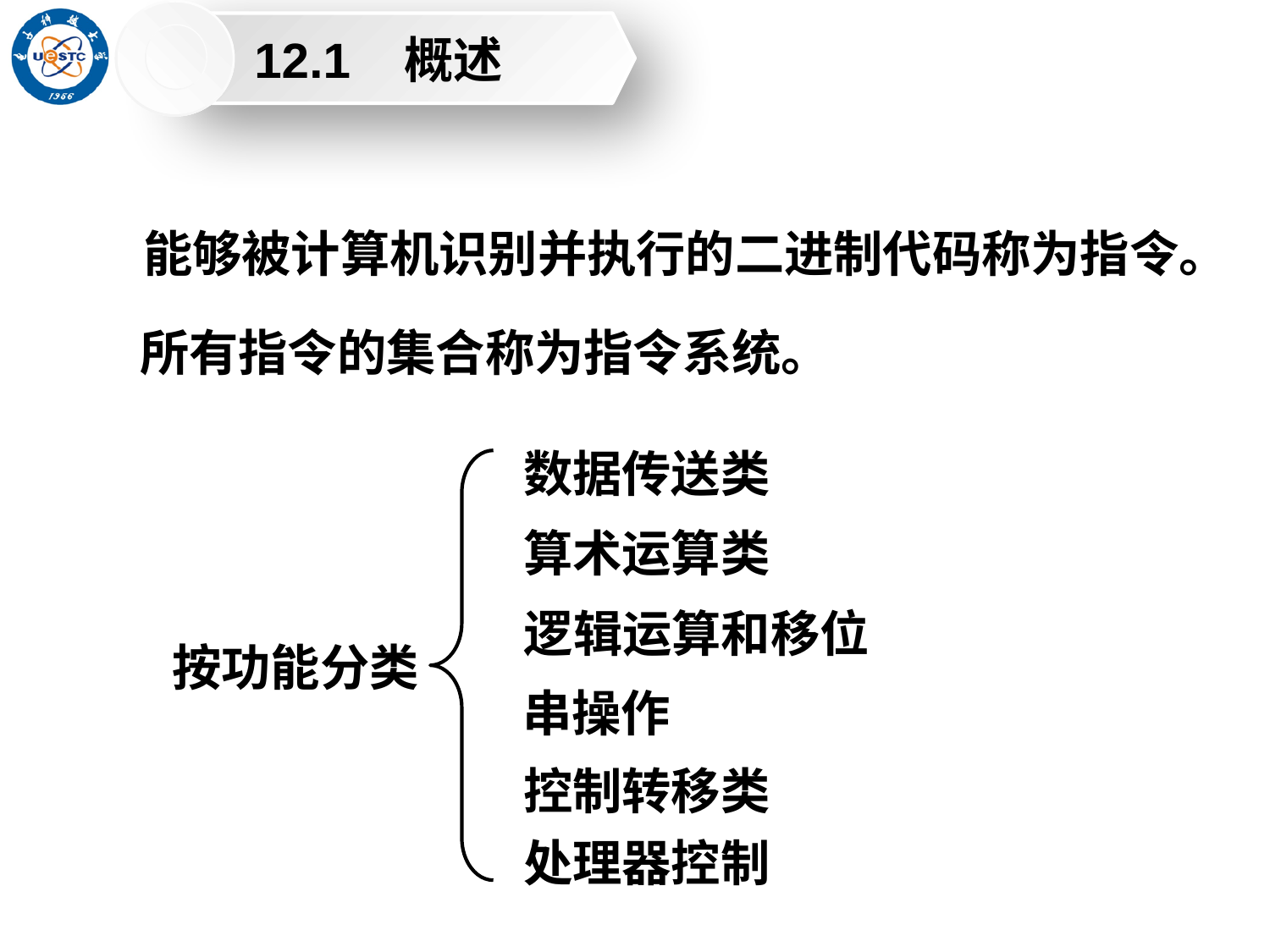

12.1   概述

能够被计算机识别并执行的二进制代码称为指令。
所有指令的集合称为指令系统。
数据传送类

算术运算类
逻辑运算和移位
串操作
控制转移类
处理器控制
按功能分类